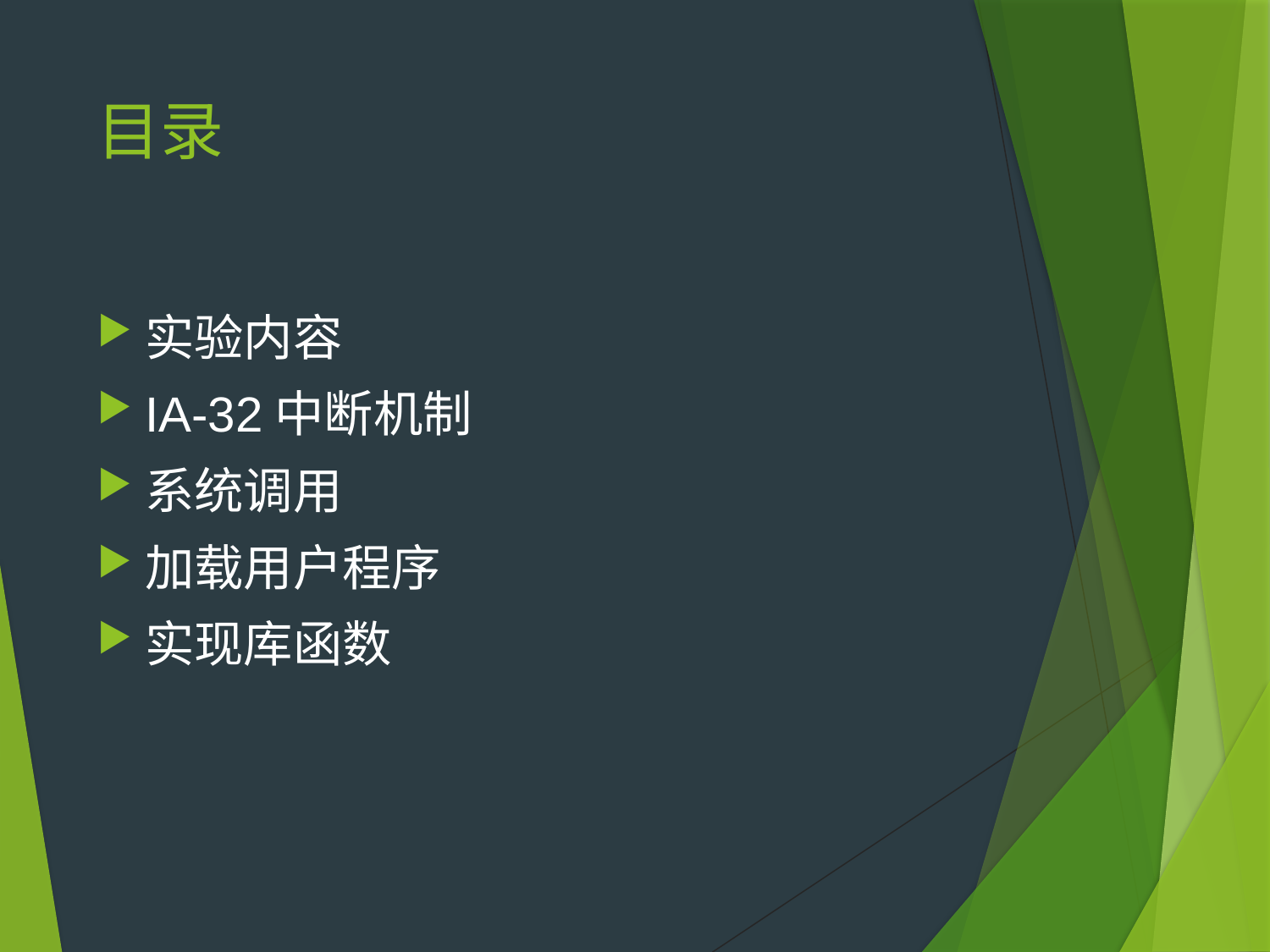

# 目录
实验内容
IA-32中断机制
系统调用
加载用户程序
实现库函数